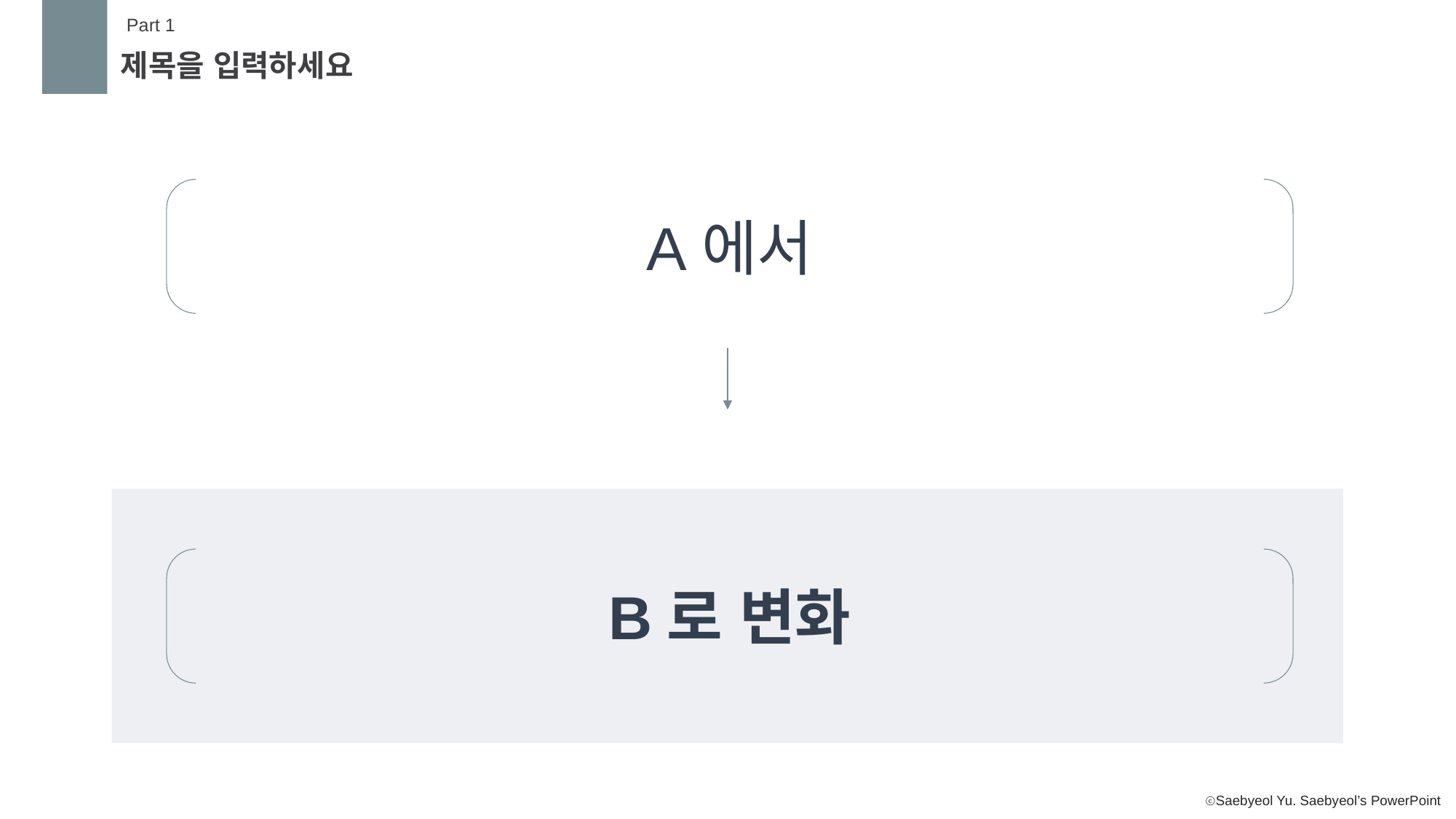

Part 1
제목을 입력하세요

A에서

B로 변화